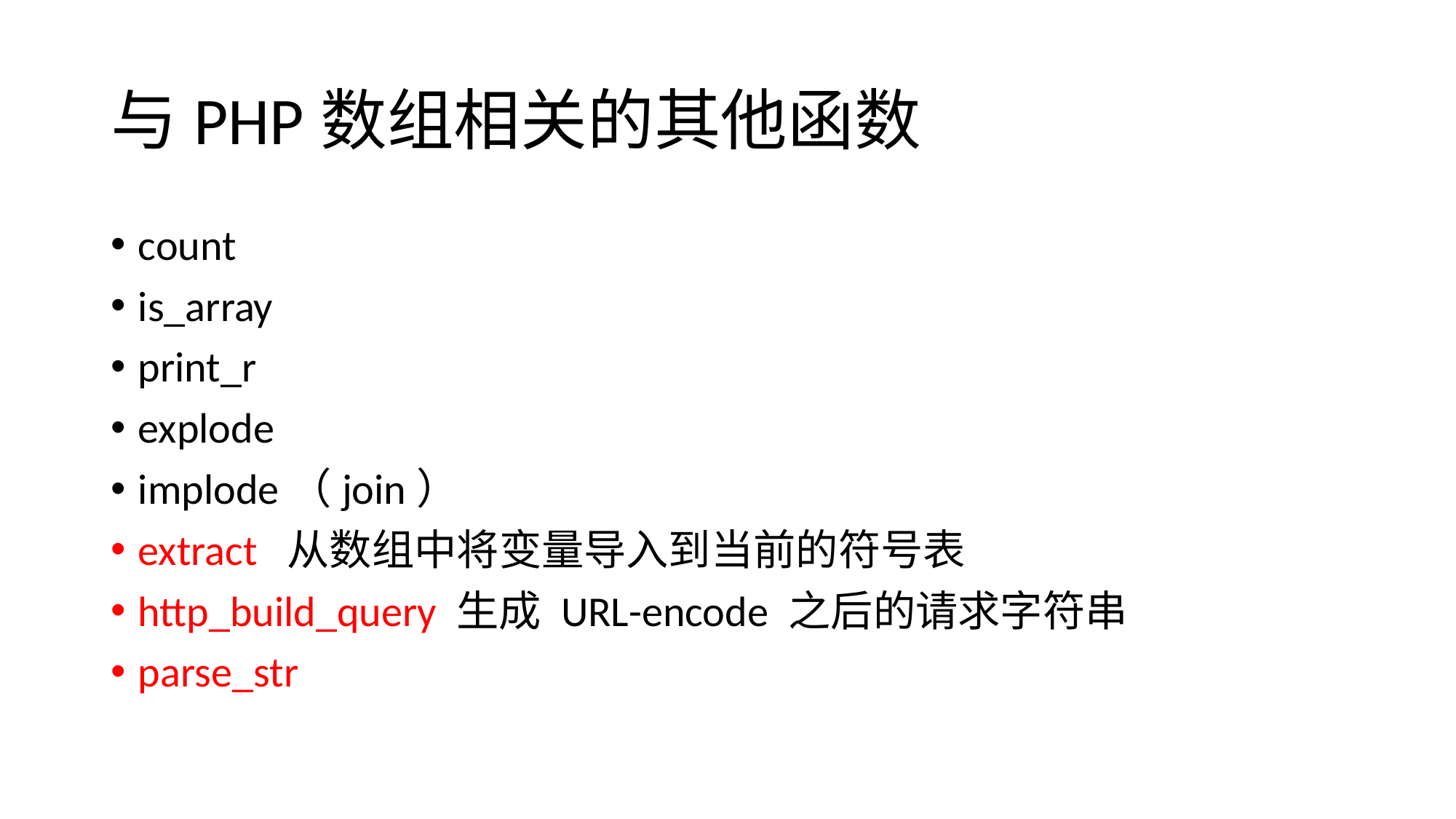

# 与PHP数组相关的其他函数
count
is_array
print_r
explode
implode（join）
extract  从数组中将变量导入到当前的符号表
http_build_query 生成 URL-encode 之后的请求字符串
parse_str